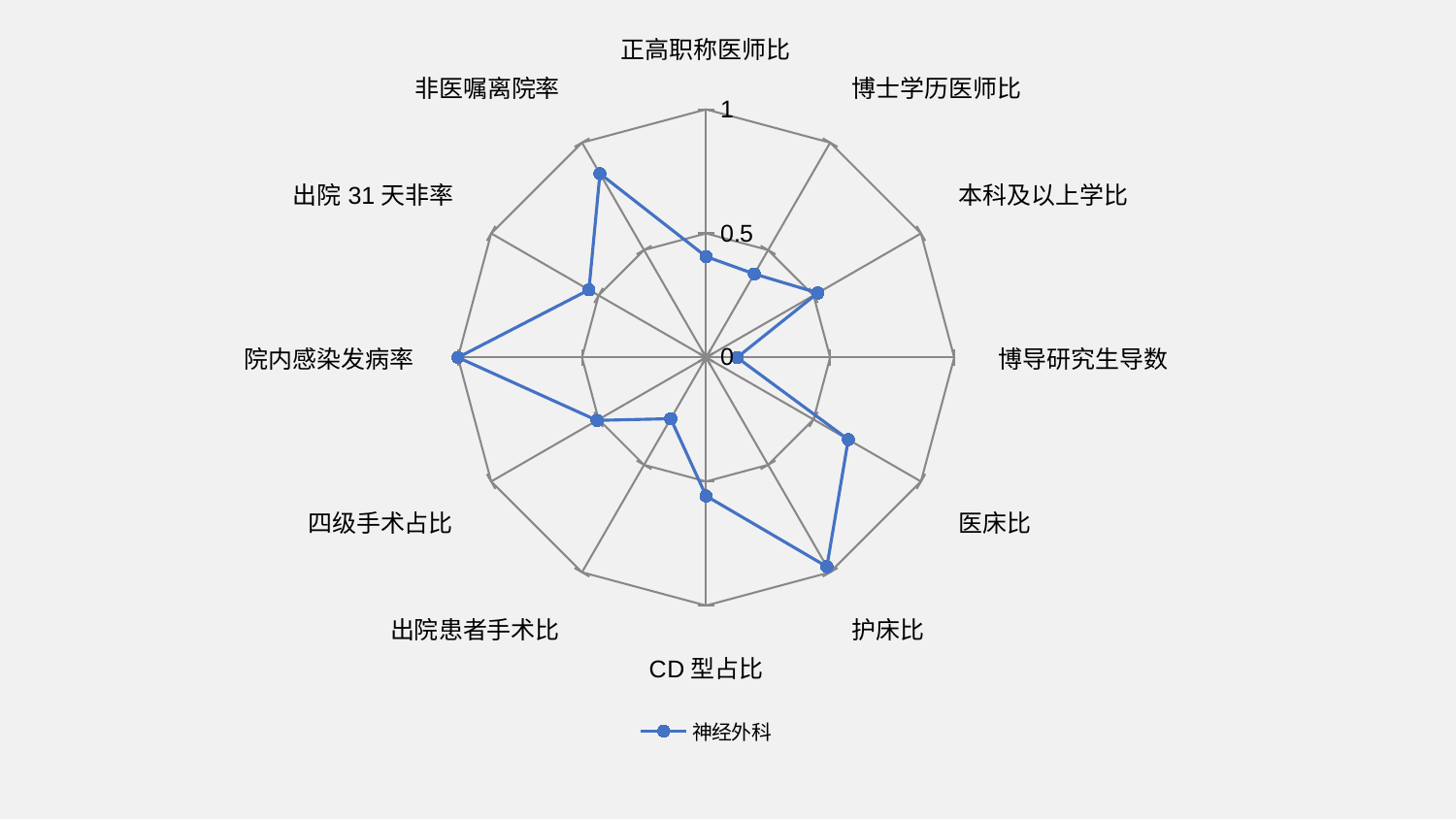

### Chart

| Category | 神经外科 |
|---|---|
| 正高职称医师比 | 0.406639004149378 |
| 博士学历医师比 | 0.388888888888889 |
| 本科及以上学比 | 0.52 |
| 博导研究生导数 | 0.125 |
| 医床比 | 0.661754101316027 |
| 护床比 | 0.973680545884974 |
| CD型占比 | 0.558196856906534 |
| 出院患者手术比 | 0.285110830780321 |
| 四级手术占比 | 0.507563076361202 |
| 院内感染发病率 | 1.0 |
| 出院31天非率 | 0.545222154595253 |
| 非医嘱离院率 | 0.855718475073314 |
19